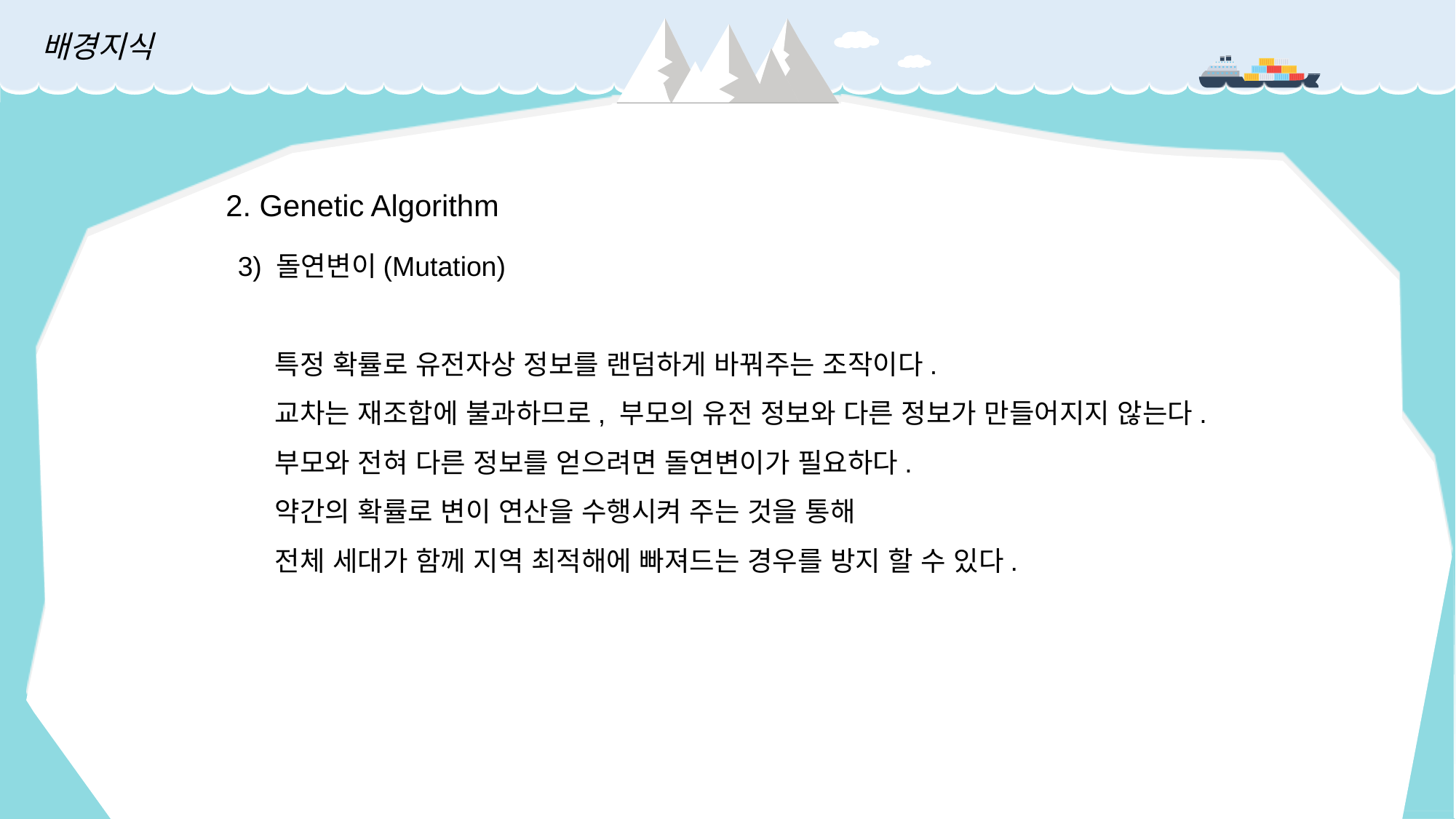

배경지식

2. Genetic Algorithm
3) 돌연변이(Mutation)

    특정 확률로 유전자상 정보를 랜덤하게 바꿔주는 조작이다.
    교차는 재조합에 불과하므로, 부모의 유전 정보와 다른 정보가 만들어지지 않는다.
    부모와 전혀 다른 정보를 얻으려면 돌연변이가 필요하다.
    약간의 확률로 변이 연산을 수행시켜 주는 것을 통해
    전체 세대가 함께 지역 최적해에 빠져드는 경우를 방지 할 수 있다.